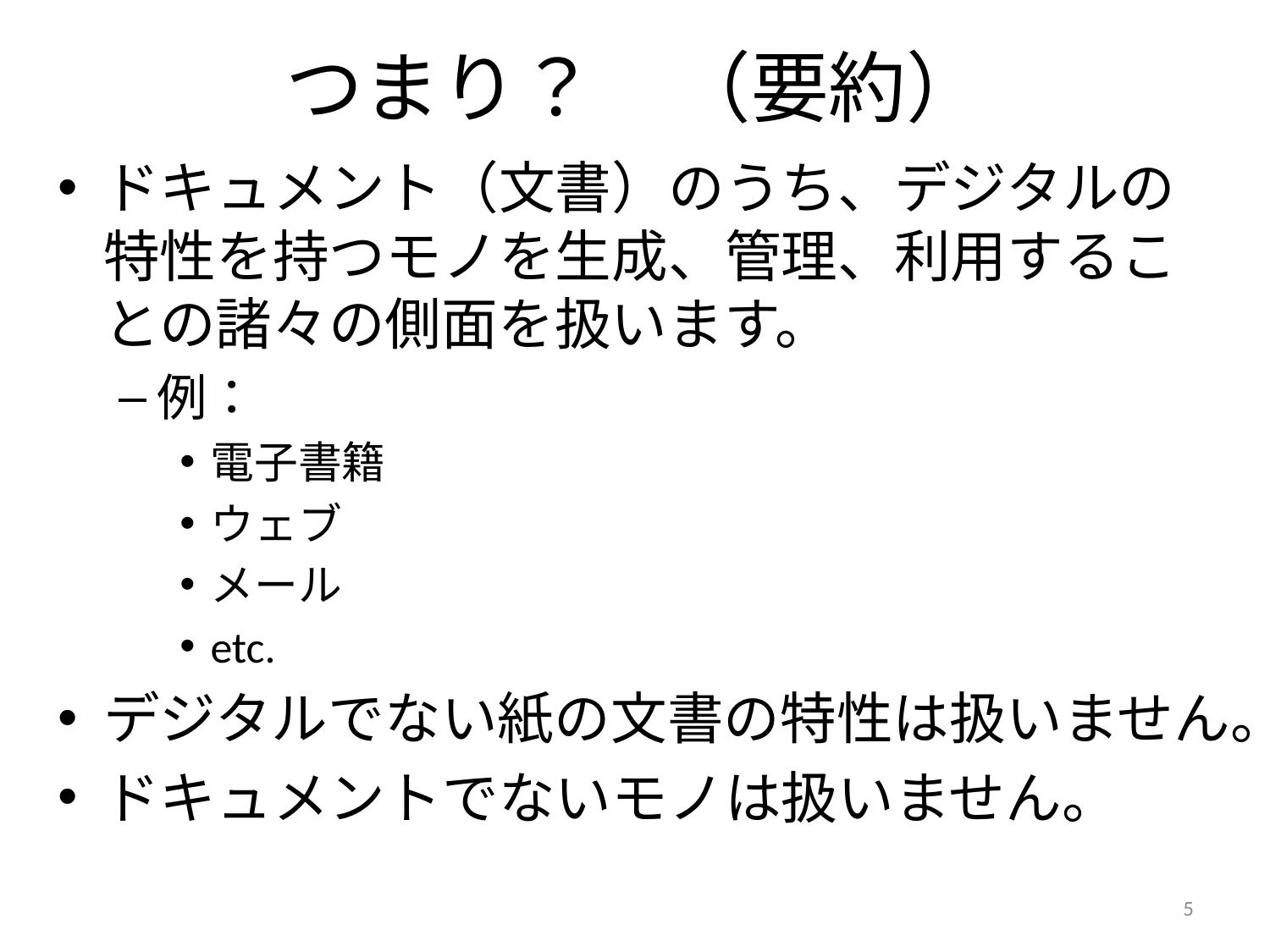

# つまり？　（要約）
ドキュメント（文書）のうち、デジタルの特性を持つモノを生成、管理、利用することの諸々の側面を扱います。
例：
電子書籍
ウェブ
メール
etc.
デジタルでない紙の文書の特性は扱いません。
ドキュメントでないモノは扱いません。
5